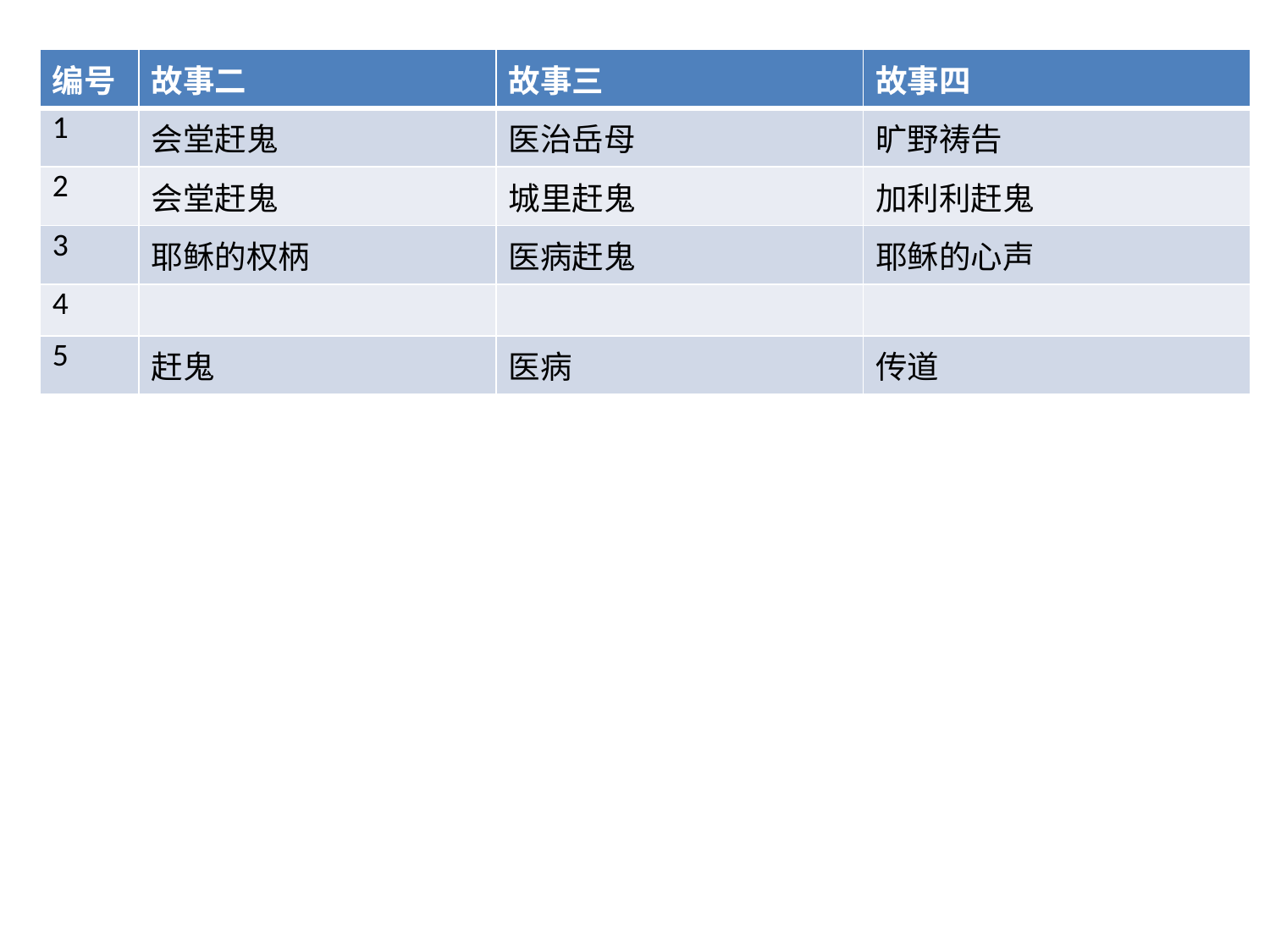

| 编号 | 故事二 | 故事三 | 故事四 |
| --- | --- | --- | --- |
| 1 | 会堂赶鬼 | 医治岳母 | 旷野祷告 |
| 2 | 会堂赶鬼 | 城里赶鬼 | 加利利赶鬼 |
| 3 | 耶稣的权柄 | 医病赶鬼 | 耶稣的心声 |
| 4 |  |  |  |
| 5 | 赶鬼 | 医病 | 传道 |